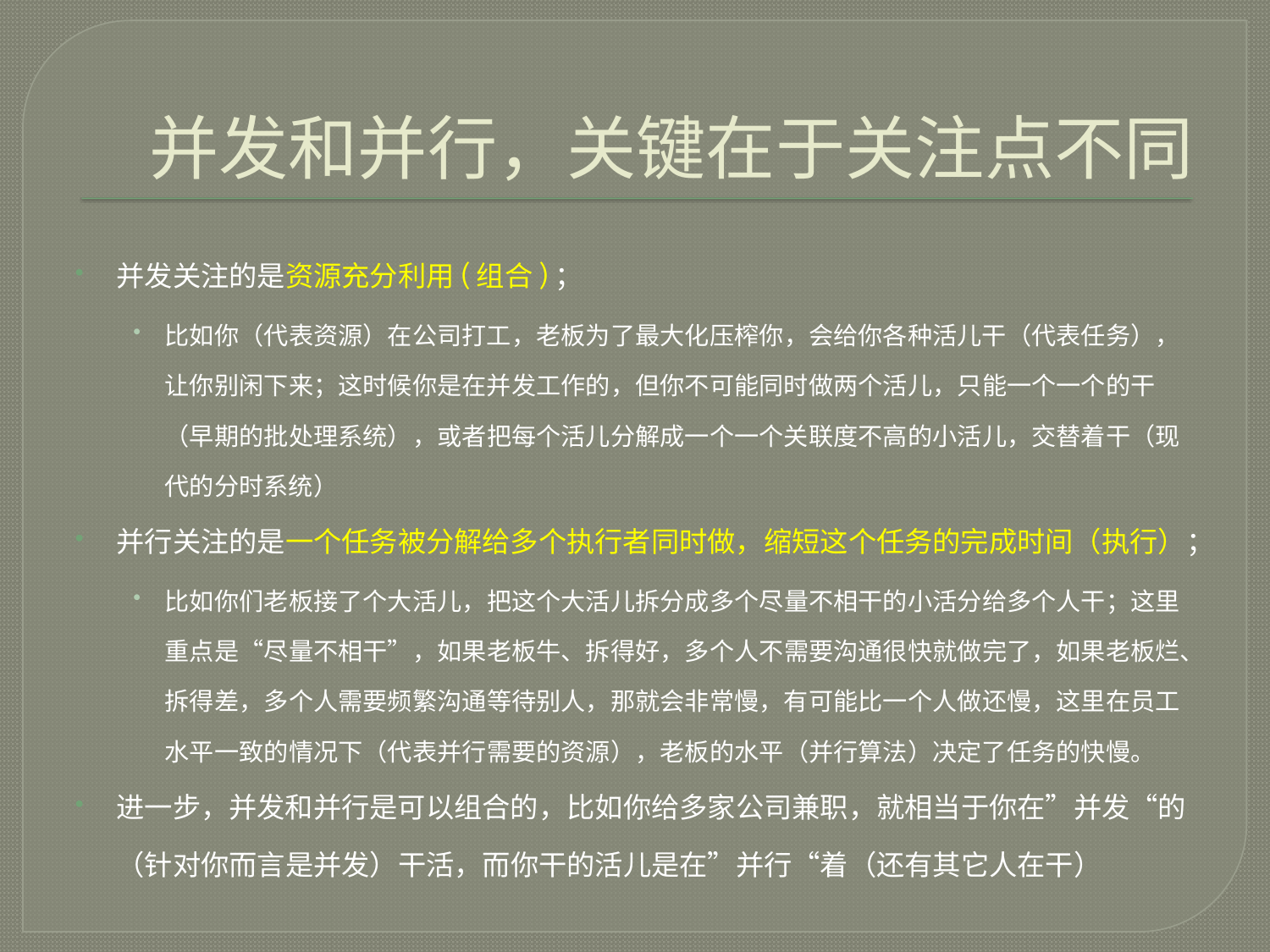

# 并发和并行，关键在于关注点不同
并发关注的是资源充分利用(组合)；
比如你（代表资源）在公司打工，老板为了最大化压榨你，会给你各种活儿干（代表任务），让你别闲下来；这时候你是在并发工作的，但你不可能同时做两个活儿，只能一个一个的干（早期的批处理系统），或者把每个活儿分解成一个一个关联度不高的小活儿，交替着干（现代的分时系统）
并行关注的是一个任务被分解给多个执行者同时做，缩短这个任务的完成时间（执行）；
比如你们老板接了个大活儿，把这个大活儿拆分成多个尽量不相干的小活分给多个人干；这里重点是“尽量不相干”，如果老板牛、拆得好，多个人不需要沟通很快就做完了，如果老板烂、拆得差，多个人需要频繁沟通等待别人，那就会非常慢，有可能比一个人做还慢，这里在员工水平一致的情况下（代表并行需要的资源），老板的水平（并行算法）决定了任务的快慢。
进一步，并发和并行是可以组合的，比如你给多家公司兼职，就相当于你在”并发“的（针对你而言是并发）干活，而你干的活儿是在”并行“着（还有其它人在干）